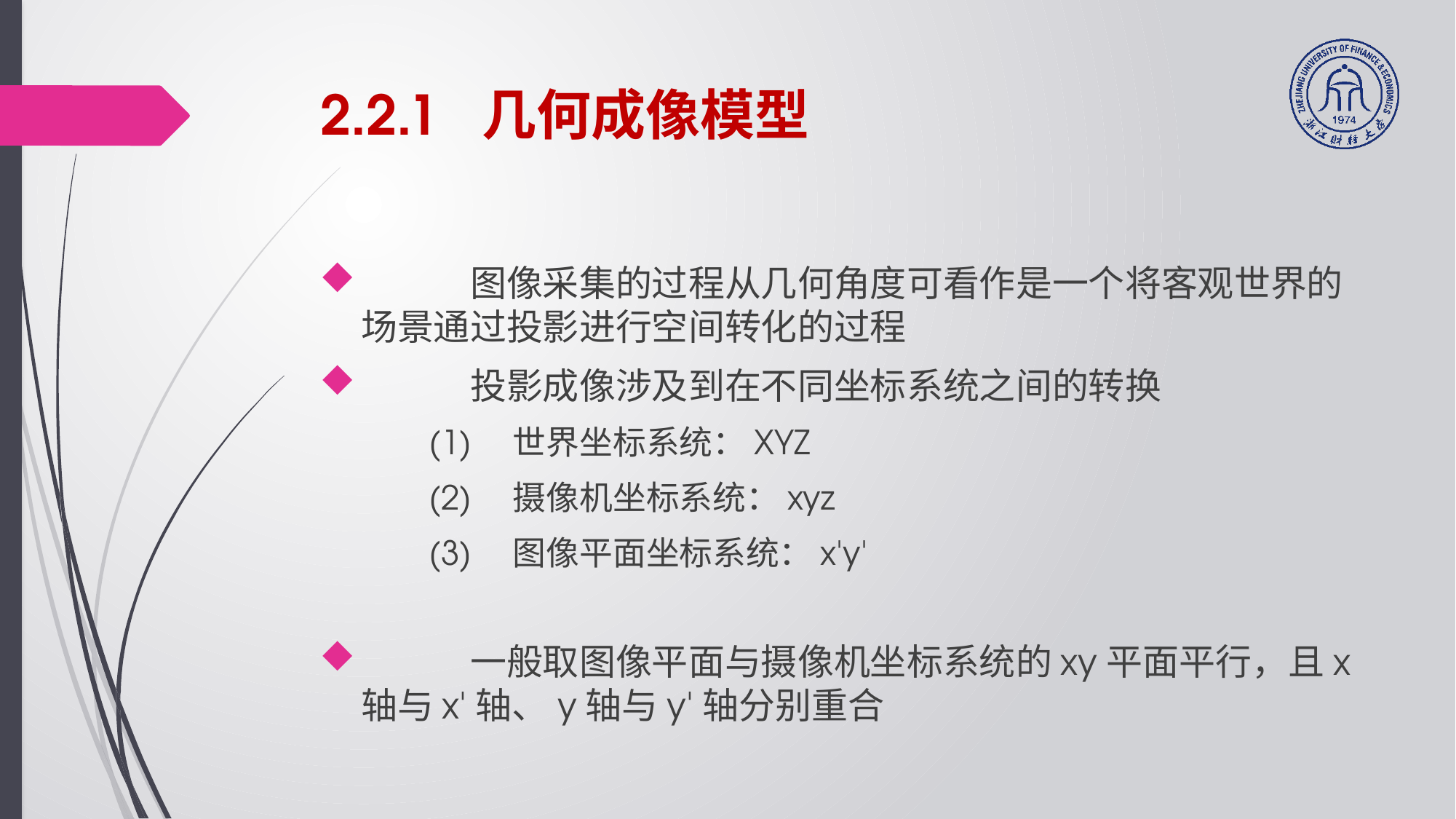

# 2.2.1  几何成像模型
	图像采集的过程从几何角度可看作是一个将客观世界的场景通过投影进行空间转化的过程
	投影成像涉及到在不同坐标系统之间的转换
	(1)　世界坐标系统：XYZ
	(2)　摄像机坐标系统：xyz
	(3)　图像平面坐标系统：x'y'

	一般取图像平面与摄像机坐标系统的xy平面平行，且x轴与x'轴、y轴与y'轴分别重合